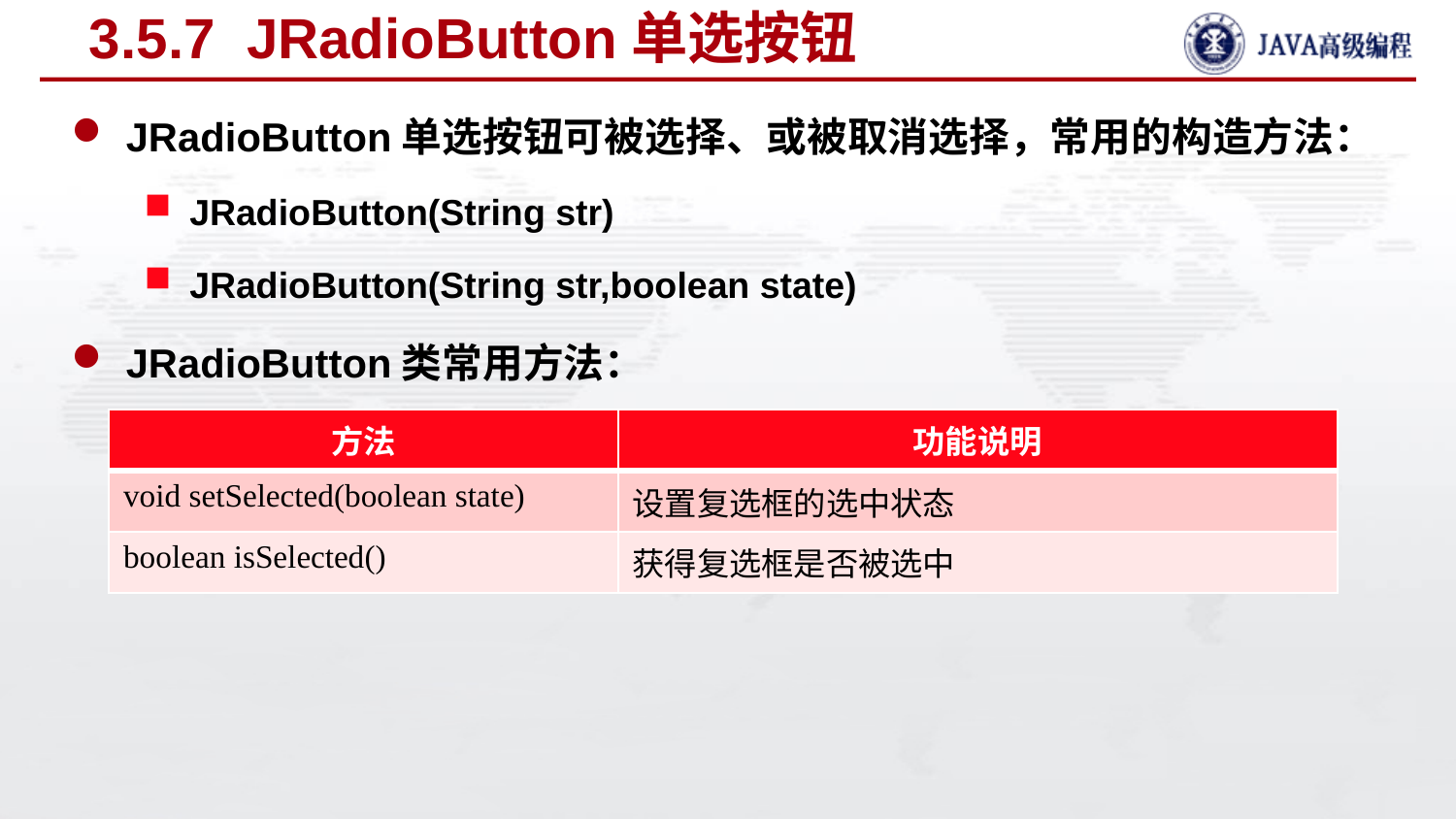

# 3.5.7  JRadioButton单选按钮
JRadioButton单选按钮可被选择、或被取消选择，常用的构造方法：
JRadioButton(String str)
JRadioButton(String str,boolean state)
JRadioButton类常用方法：
| 方法 | 功能说明 |
| --- | --- |
| void setSelected(boolean state) | 设置复选框的选中状态 |
| boolean isSelected() | 获得复选框是否被选中 |